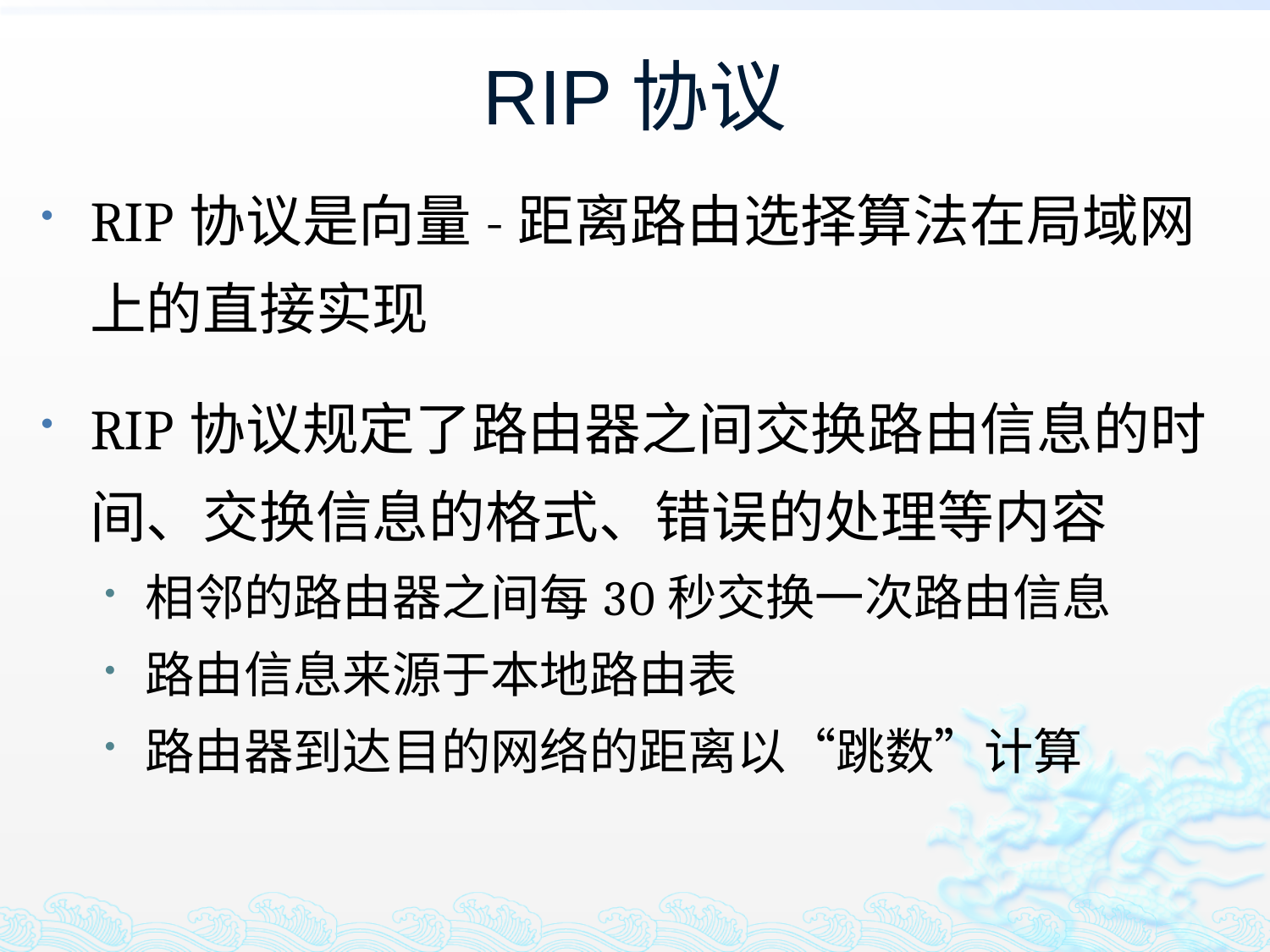

# RIP协议
RIP协议是向量-距离路由选择算法在局域网上的直接实现
RIP协议规定了路由器之间交换路由信息的时间、交换信息的格式、错误的处理等内容
相邻的路由器之间每30秒交换一次路由信息
路由信息来源于本地路由表
路由器到达目的网络的距离以“跳数”计算